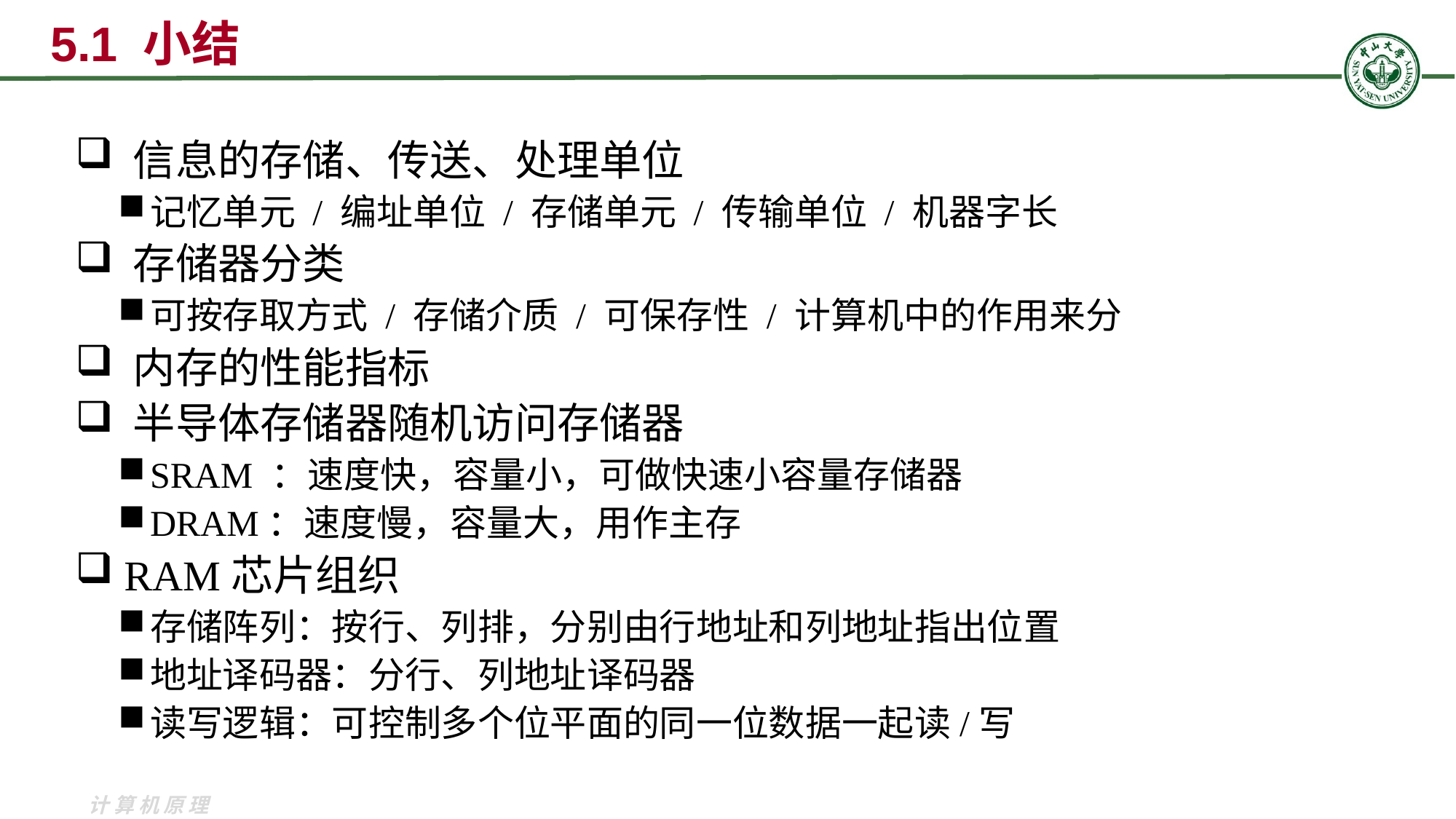

5.1 小结
 信息的存储、传送、处理单位
记忆单元 / 编址单位 / 存储单元 / 传输单位 / 机器字长
 存储器分类
可按存取方式 / 存储介质 / 可保存性 / 计算机中的作用来分
 内存的性能指标
 半导体存储器随机访问存储器
SRAM ：速度快，容量小，可做快速小容量存储器
DRAM：速度慢，容量大，用作主存
 RAM芯片组织
存储阵列：按行、列排，分别由行地址和列地址指出位置
地址译码器：分行、列地址译码器
读写逻辑：可控制多个位平面的同一位数据一起读/写